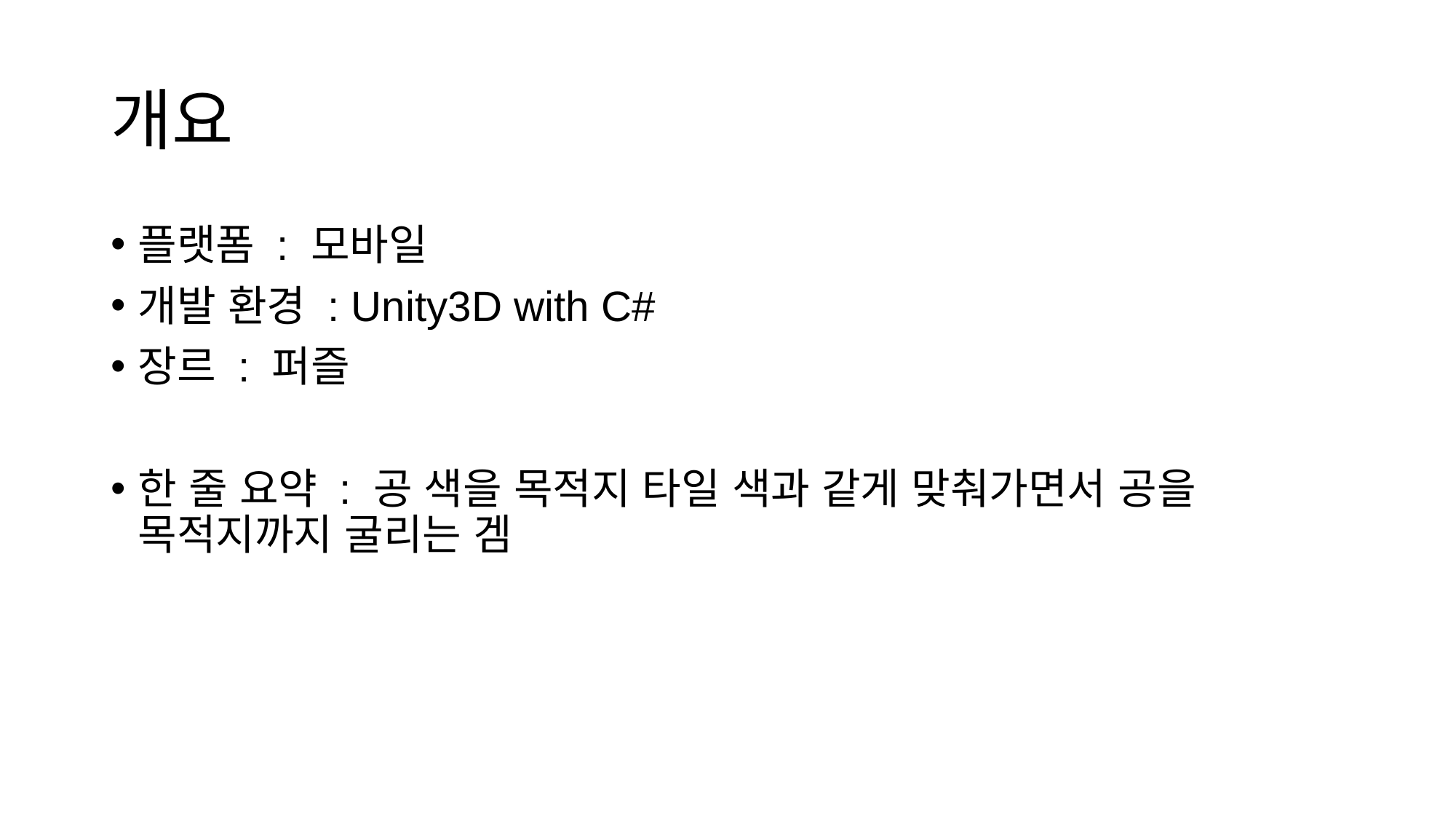

# 개요
플랫폼 : 모바일
개발 환경 : Unity3D with C#
장르 : 퍼즐

한 줄 요약 : 공 색을 목적지 타일 색과 같게 맞춰가면서 공을 목적지까지 굴리는 겜